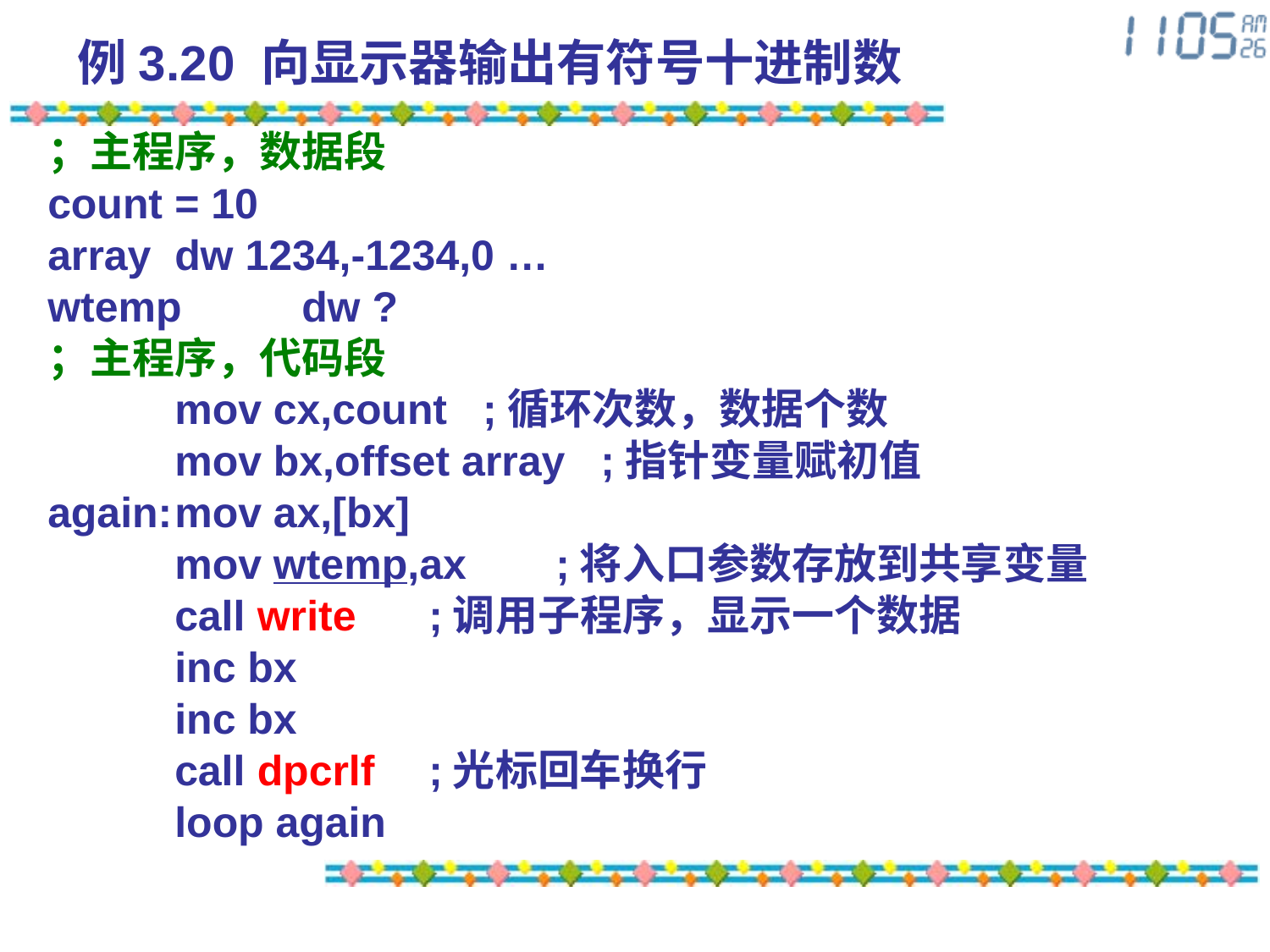

# 例3.20 向显示器输出有符号十进制数
；主程序，数据段
count	= 10
array	dw 1234,-1234,0 …
wtemp	dw ?
；主程序，代码段
	mov cx,count   ;循环次数，数据个数
	mov bx,offset array   ;指针变量赋初值
again:	mov ax,[bx]
	mov wtemp,ax	;将入口参数存放到共享变量
	call write	;调用子程序，显示一个数据
	inc bx
	inc bx
	call dpcrlf	;光标回车换行
	loop again